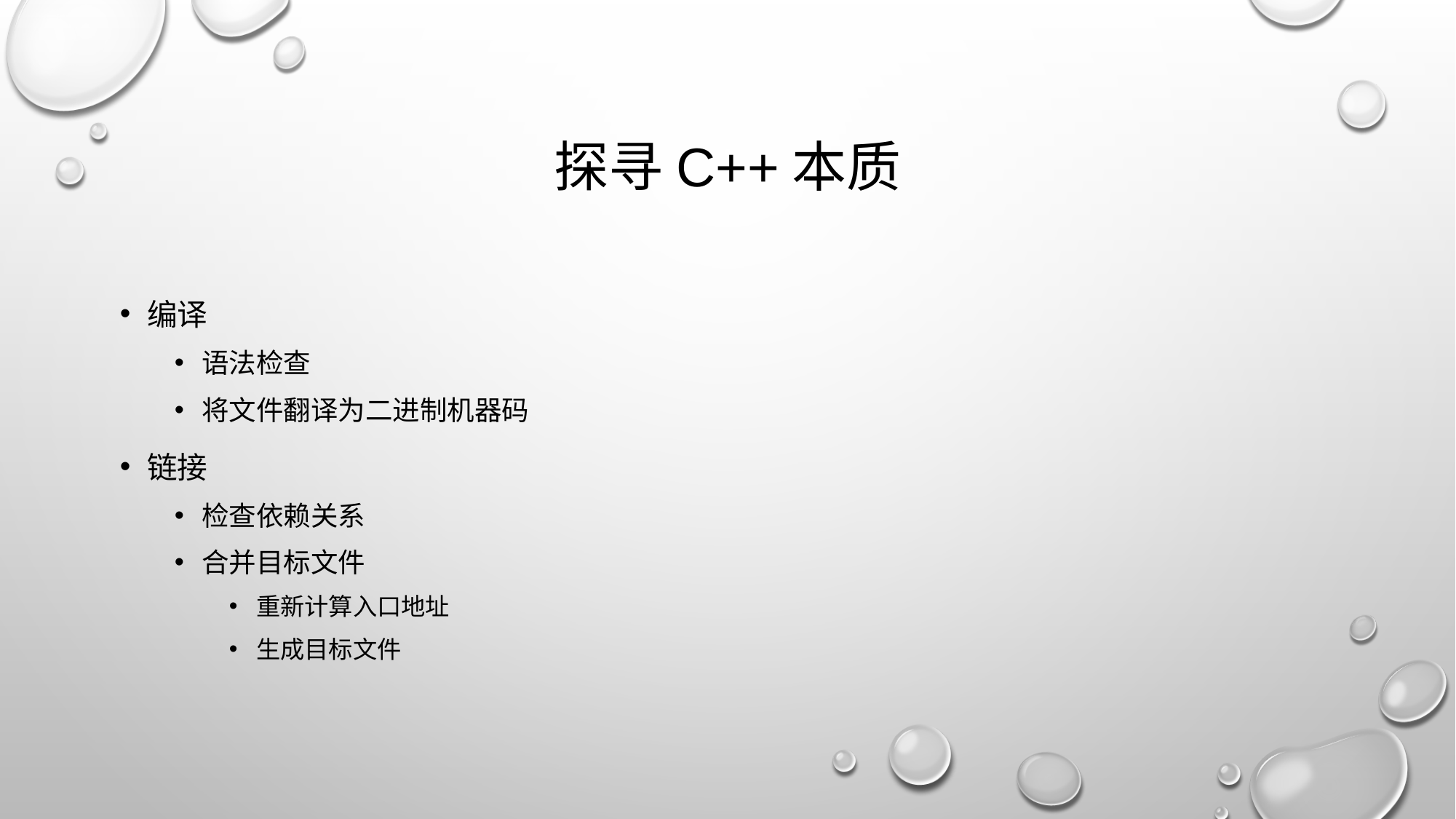

# 探寻C++本质
编译
语法检查
将文件翻译为二进制机器码
链接
检查依赖关系
合并目标文件
重新计算入口地址
生成目标文件